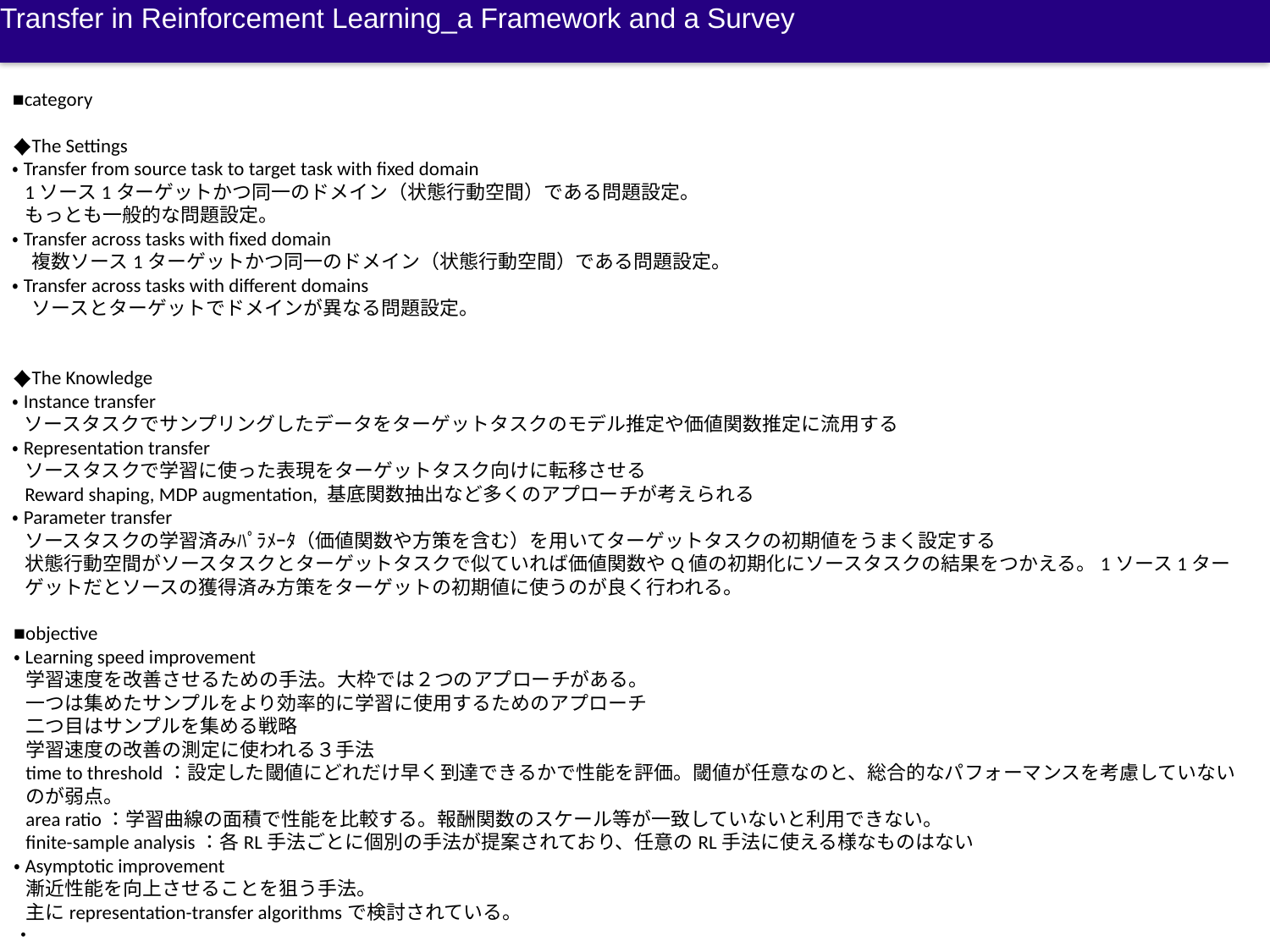

Transfer in Reinforcement Learning_a Framework and a Survey
■category

♦The Settings
・Transfer from source task to target task with ﬁxed domain
1ソース1ターゲットかつ同一のドメイン（状態行動空間）である問題設定。
もっとも一般的な問題設定。
・Transfer across tasks with ﬁxed domain
　複数ソース1ターゲットかつ同一のドメイン（状態行動空間）である問題設定。
・Transfer across tasks with different domains
　ソースとターゲットでドメインが異なる問題設定。

♦The Knowledge
・Instance transfer
ソースタスクでサンプリングしたデータをターゲットタスクのモデル推定や価値関数推定に流用する
・Representation transfer
ソースタスクで学習に使った表現をターゲットタスク向けに転移させる
Reward shaping, MDP augmentation, 基底関数抽出など多くのアプローチが考えられる
・Parameter transfer
ソースタスクの学習済みﾊﾟﾗﾒｰﾀ（価値関数や方策を含む）を用いてターゲットタスクの初期値をうまく設定する
状態行動空間がソースタスクとターゲットタスクで似ていれば価値関数やQ値の初期化にソースタスクの結果をつかえる。1ソース1ターゲットだとソースの獲得済み方策をターゲットの初期値に使うのが良く行われる。

■objective
・﻿Learning speed improvement
学習速度を改善させるための手法。大枠では２つのアプローチがある。
一つは集めたサンプルをより効率的に学習に使用するためのアプローチ
二つ目はサンプルを集める戦略
学習速度の改善の測定に使われる３手法
﻿time to threshold：設定した閾値にどれだけ早く到達できるかで性能を評価。閾値が任意なのと、総合的なパフォーマンスを考慮していないのが弱点。
area ratio：学習曲線の面積で性能を比較する。報酬関数のスケール等が一致していないと利用できない。
finite-sample analysis：各RL手法ごとに個別の手法が提案されており、任意のRL手法に使える様なものはない
・Asymptotic improvement
漸近性能を向上させることを狙う手法。
主にrepresentation-transfer algorithmsで検討されている。
・